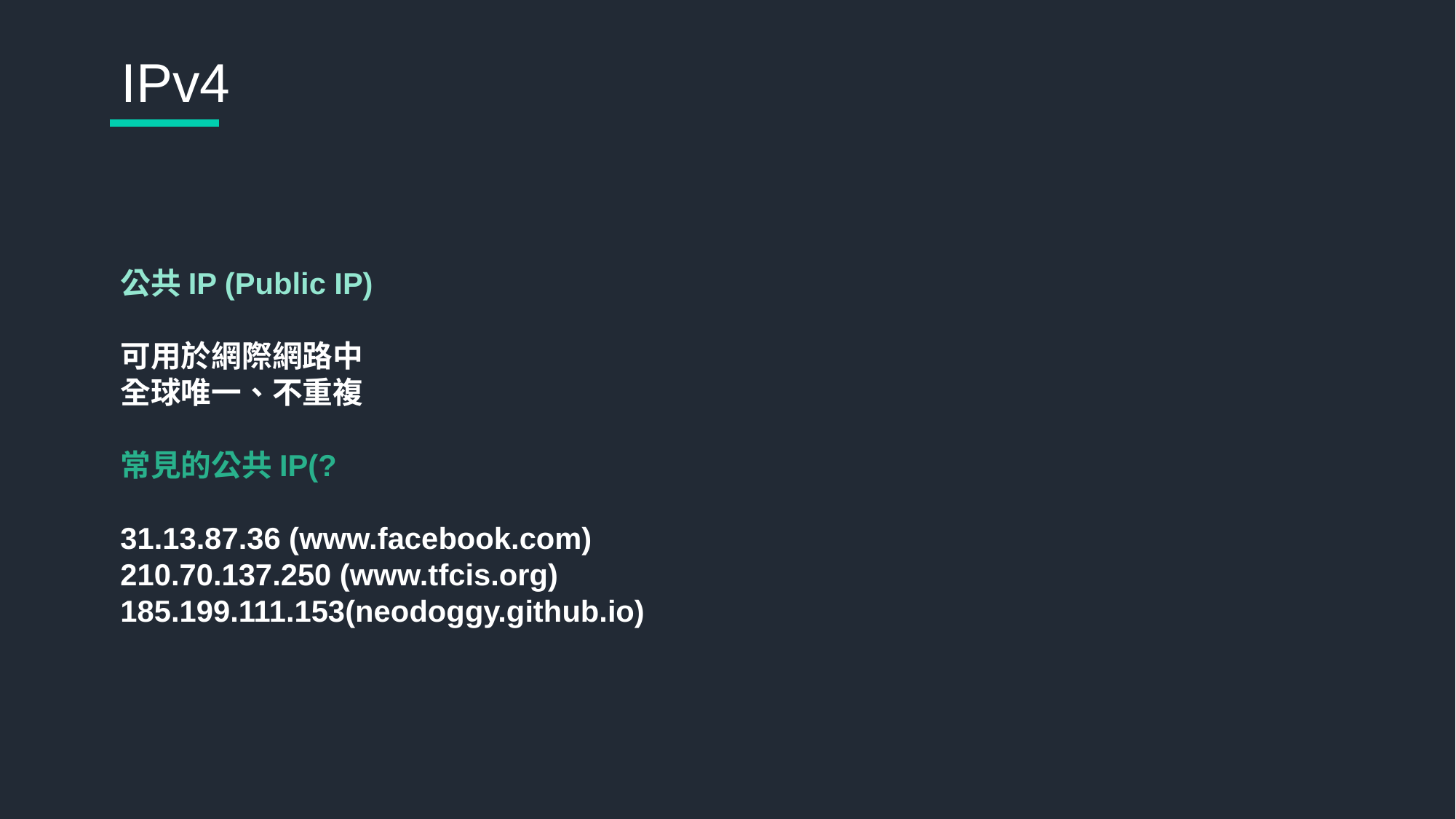

IPv4
公共IP (Public IP)
可用於網際網路中
全球唯一、不重複
常見的公共IP(?
31.13.87.36 (www.facebook.com)
210.70.137.250 (www.tfcis.org)
185.199.111.153(neodoggy.github.io)